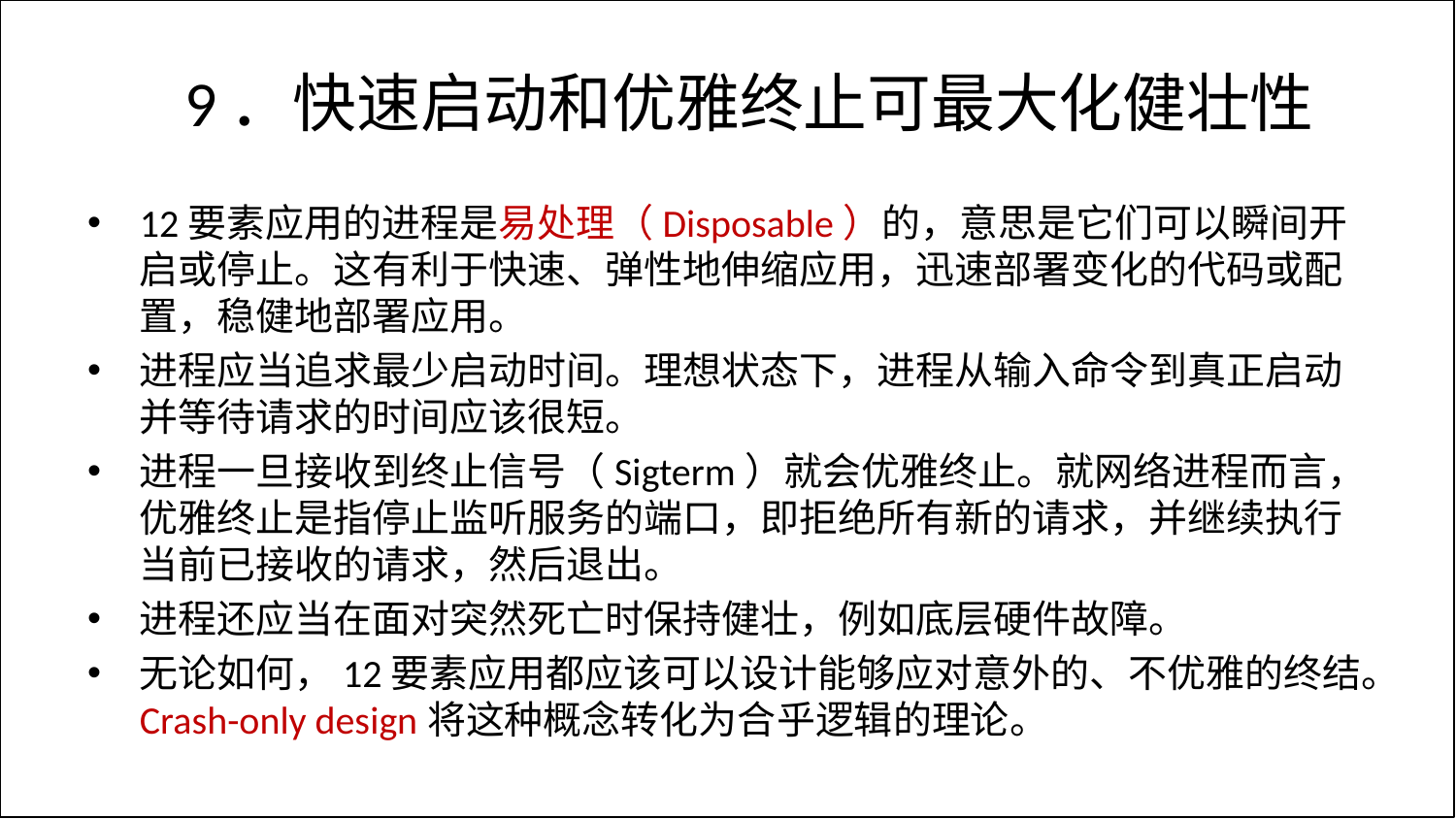

# 9．快速启动和优雅终止可最大化健壮性
12要素应用的进程是易处理（Disposable）的，意思是它们可以瞬间开启或停止。这有利于快速、弹性地伸缩应用，迅速部署变化的代码或配置，稳健地部署应用。
进程应当追求最少启动时间。理想状态下，进程从输入命令到真正启动并等待请求的时间应该很短。
进程一旦接收到终止信号（Sigterm）就会优雅终止。就网络进程而言，优雅终止是指停止监听服务的端口，即拒绝所有新的请求，并继续执行当前已接收的请求，然后退出。
进程还应当在面对突然死亡时保持健壮，例如底层硬件故障。
无论如何，12要素应用都应该可以设计能够应对意外的、不优雅的终结。Crash-only design将这种概念转化为合乎逻辑的理论。